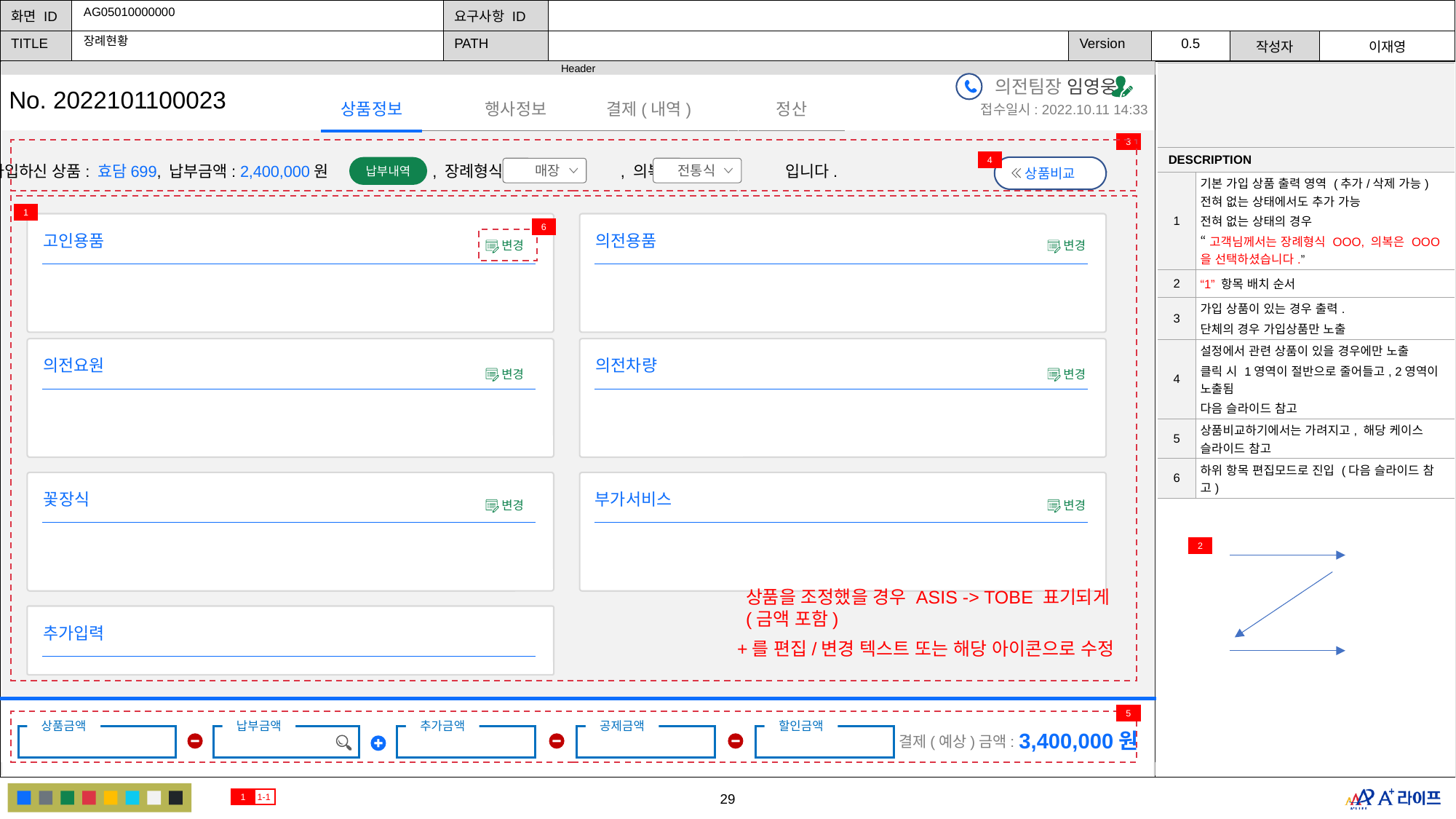

AG05010000000

장례현황
|  |  |
| --- | --- |
| DESCRIPTION |  |
| 1 | 기본 가입 상품 출력 영역 (추가/삭제 가능) 전혀 없는 상태에서도 추가 가능 전혀 없는 상태의 경우 “고객님께서는 장례형식 OOO, 의복은 OOO을 선택하셨습니다.” |
| 2 | “1” 항목 배치 순서 |
| 3 | 가입 상품이 있는 경우 출력. 단체의 경우 가입상품만 노출 |
| 4 | 설정에서 관련 상품이 있을 경우에만 노출 클릭 시 1영역이 절반으로 줄어들고, 2영역이 노출됨 다음 슬라이드 참고 |
| 5 | 상품비교하기에서는 가려지고, 해당 케이스 슬라이드 참고 |
| 6 | 하위 항목 편집모드로 진입 (다음 슬라이드 참고) |
의전팀장 임영웅

No. 2022101100023
행사정보
결제(내역)
정산
상품정보
접수일시: 2022.10.11 14:33
3

4
가입하신 상품: 효담699, 납부금액: 2,400,000원                       , 장례형식                          , 의복은                         입니다.
납부내역
상품비교
     매장

   전통식

1

고인용품

6
의전용품

변경

변경

의전요원
의전차량
변경

변경

꽃장식
부가서비스
변경

변경

2
상품을 조정했을 경우 ASIS -> TOBE 표기되게
(금액 포함)

추가입력
+를 편집/변경 텍스트 또는 해당 아이콘으로 수정

5

상품금액

납부금액

추가금액

공제금액

할인금액

3,400,000원
결제(예상)금액:

1
1-1